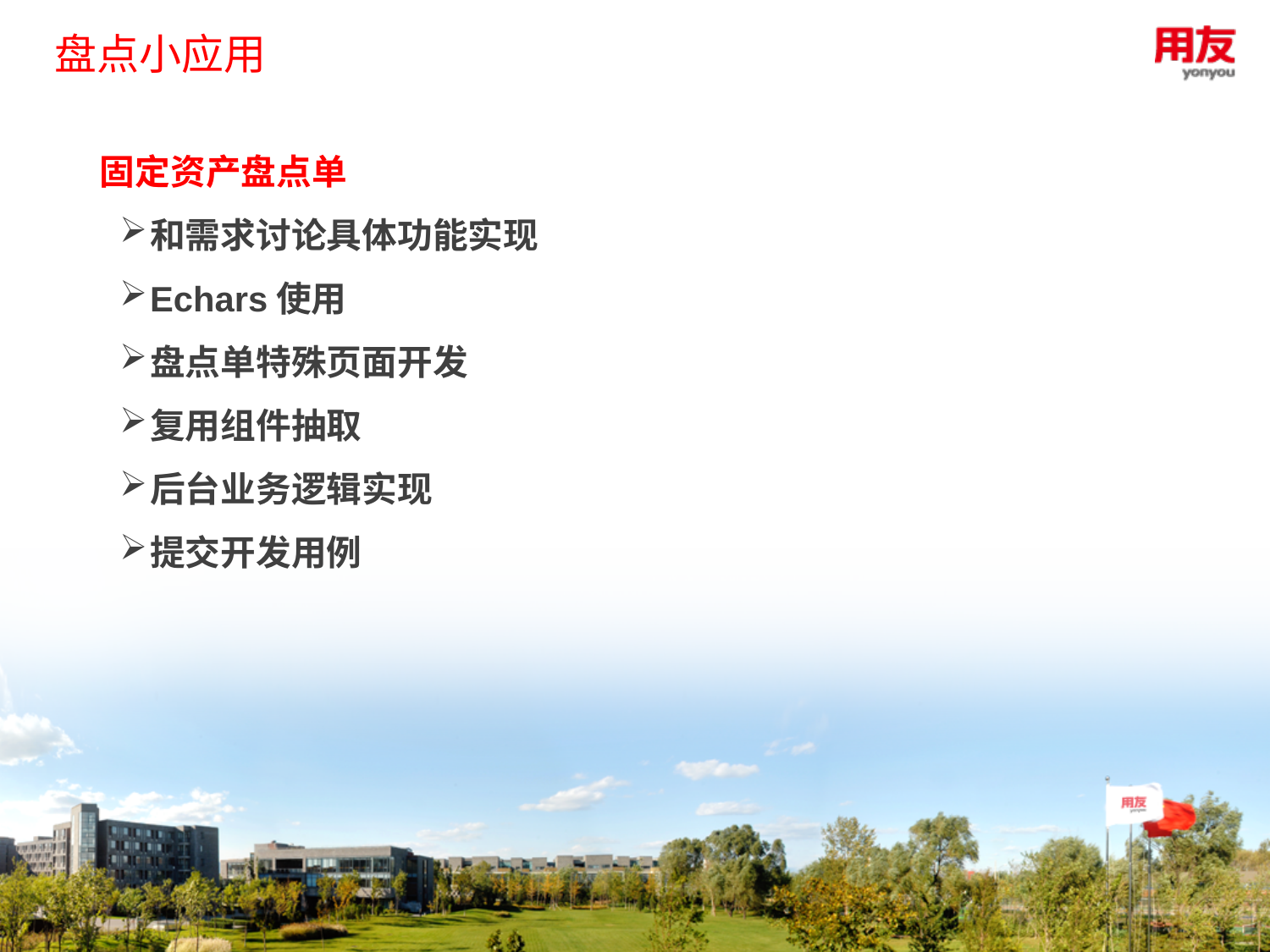

# 盘点小应用
固定资产盘点单
和需求讨论具体功能实现
Echars使用
盘点单特殊页面开发
复用组件抽取
后台业务逻辑实现
提交开发用例